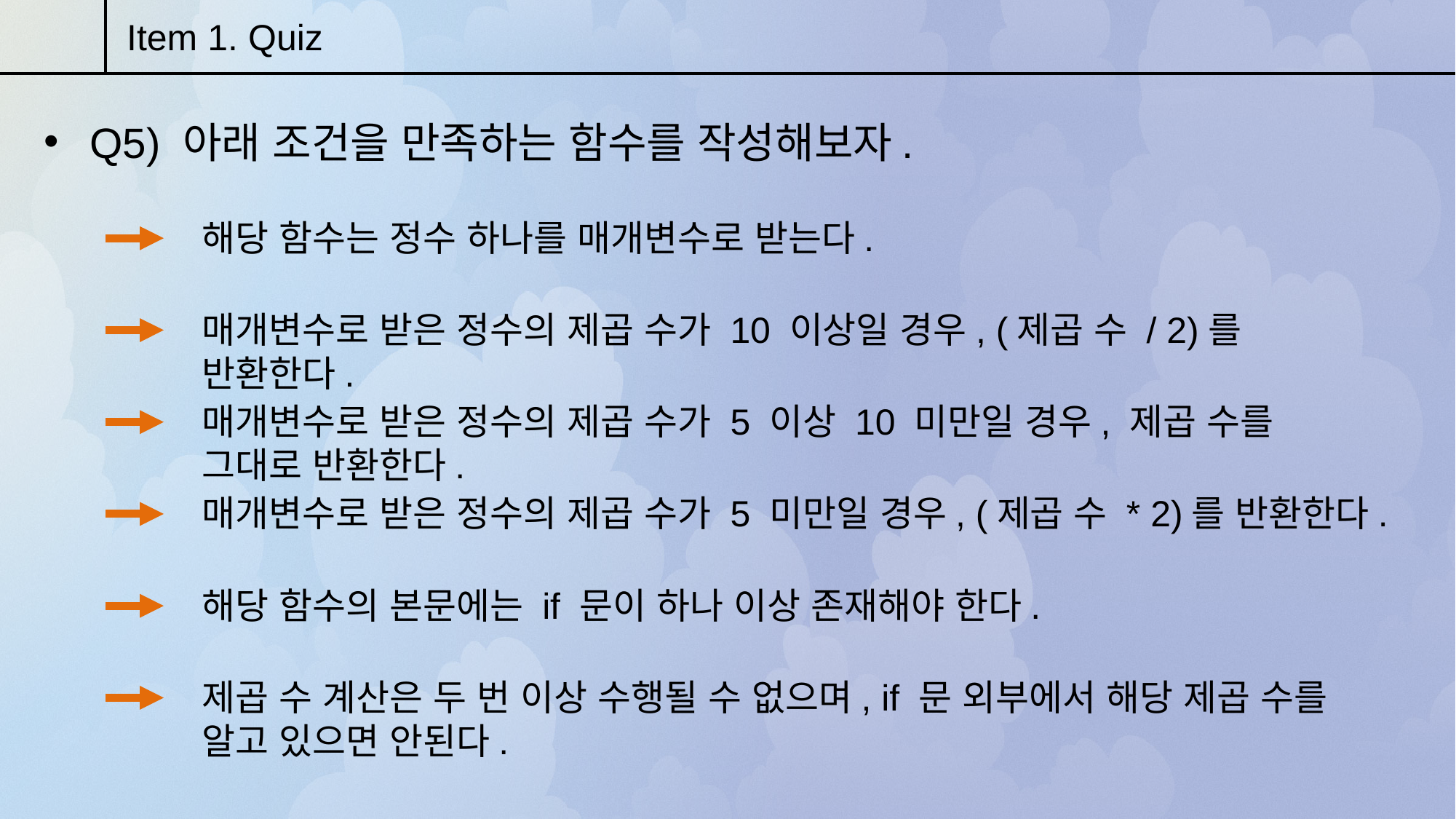

Item 1. Quiz
 Q5) 아래 조건을 만족하는 함수를 작성해보자.
해당 함수는 정수 하나를 매개변수로 받는다.
매개변수로 받은 정수의 제곱 수가 10 이상일 경우, (제곱 수 / 2)를 반환한다.
매개변수로 받은 정수의 제곱 수가 5 이상 10 미만일 경우, 제곱 수를 그대로 반환한다.
매개변수로 받은 정수의 제곱 수가 5 미만일 경우, (제곱 수 * 2)를 반환한다.
해당 함수의 본문에는 if 문이 하나 이상 존재해야 한다.
제곱 수 계산은 두 번 이상 수행될 수 없으며, if 문 외부에서 해당 제곱 수를 알고 있으면 안된다.